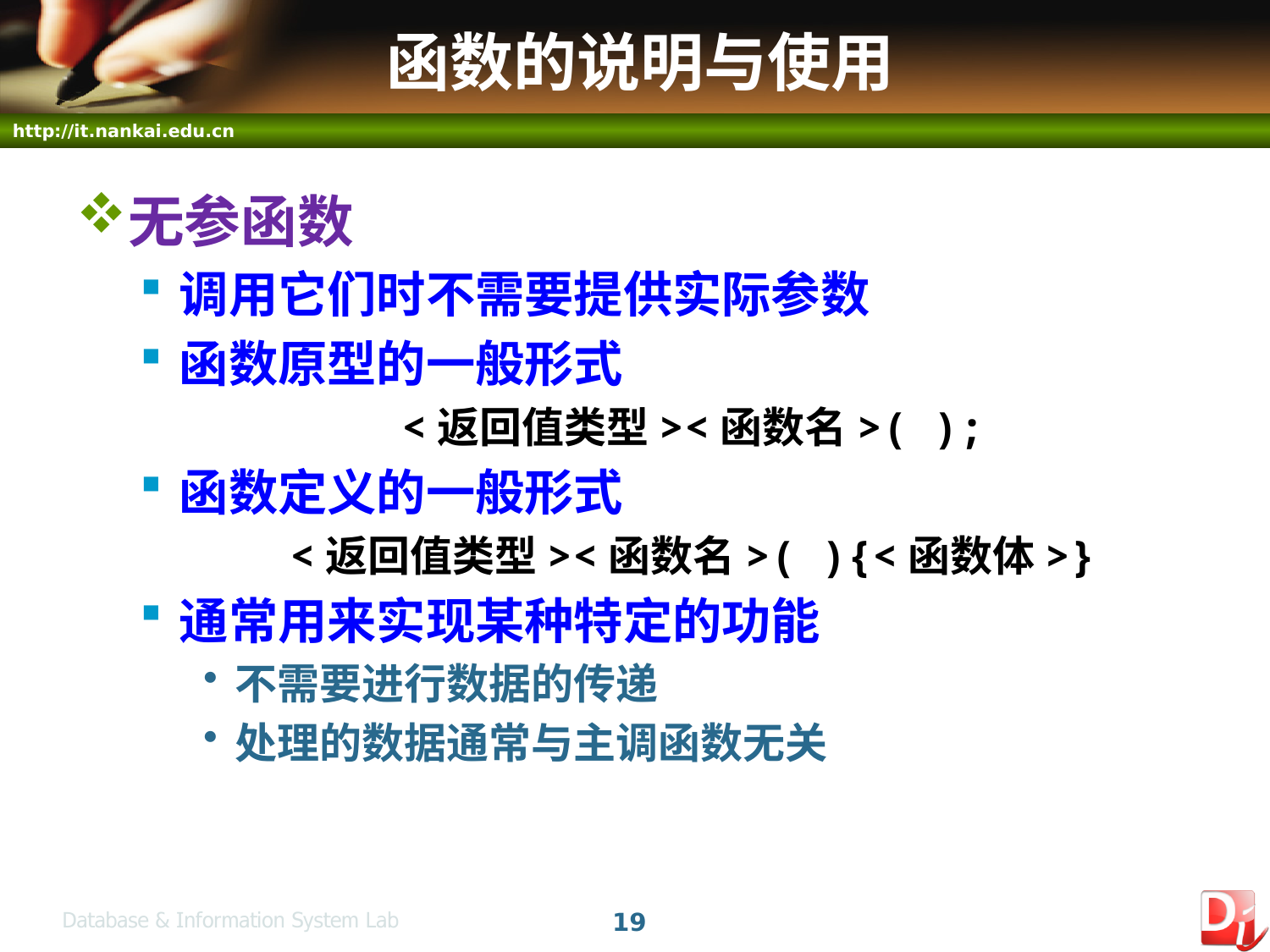

# 函数的说明与使用
无参函数
调用它们时不需要提供实际参数
函数原型的一般形式
<返回值类型><函数名>( );
函数定义的一般形式
<返回值类型><函数名>( ){<函数体>}
通常用来实现某种特定的功能
不需要进行数据的传递
处理的数据通常与主调函数无关
19
Database & Information System Lab